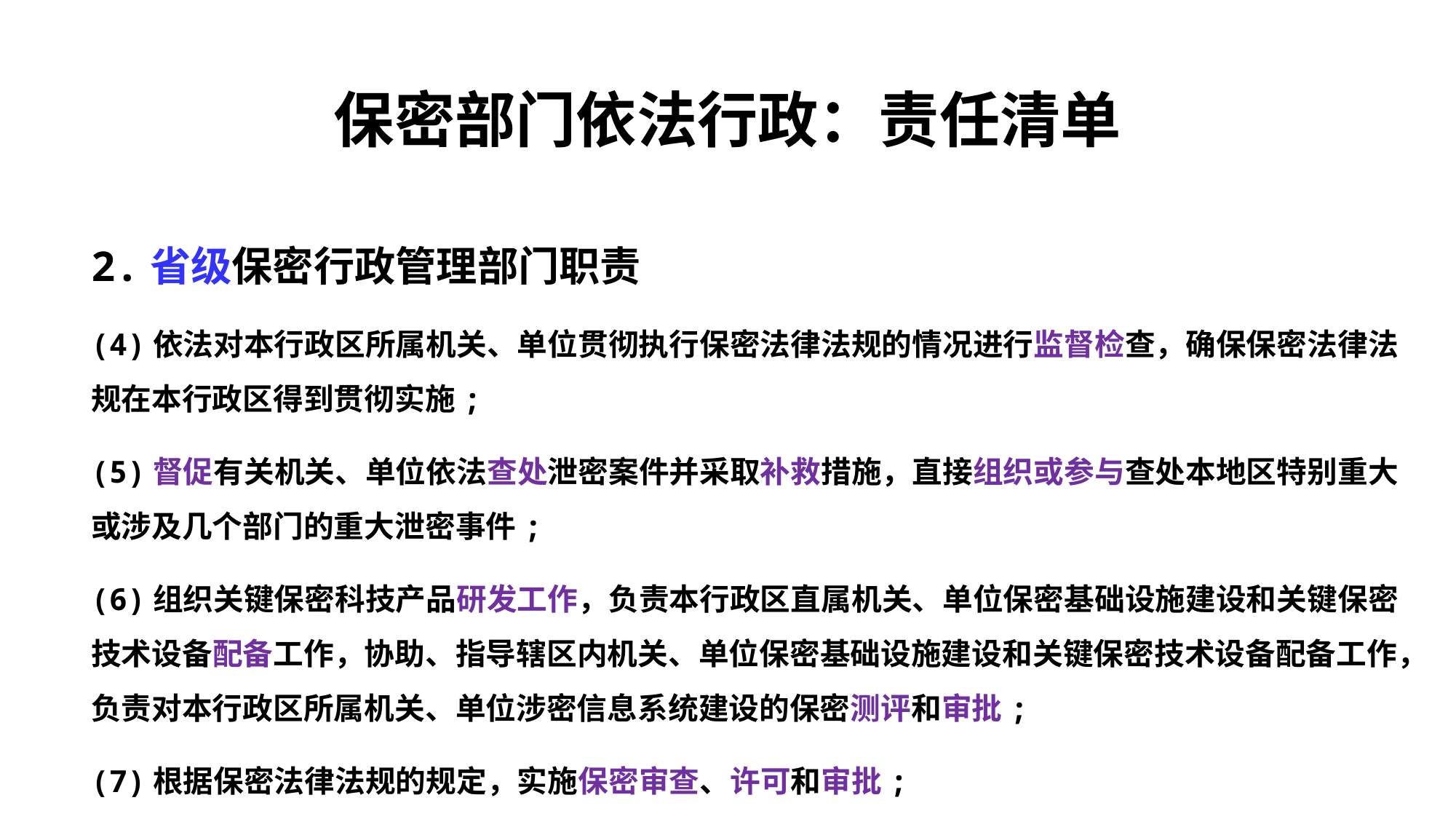

# 保密部门依法行政：责任清单
2.省级保密行政管理部门职责
(4)依法对本行政区所属机关、单位贯彻执行保密法律法规的情况进行监督检查，确保保密法律法规在本行政区得到贯彻实施;
(5)督促有关机关、单位依法查处泄密案件并采取补救措施，直接组织或参与查处本地区特别重大或涉及几个部门的重大泄密事件;
(6)组织关键保密科技产品研发工作，负责本行政区直属机关、单位保密基础设施建设和关键保密技术设备配备工作，协助、指导辖区内机关、单位保密基础设施建设和关键保密技术设备配备工作，负责对本行政区所属机关、单位涉密信息系统建设的保密测评和审批;
(7)根据保密法律法规的规定，实施保密审查、许可和审批;